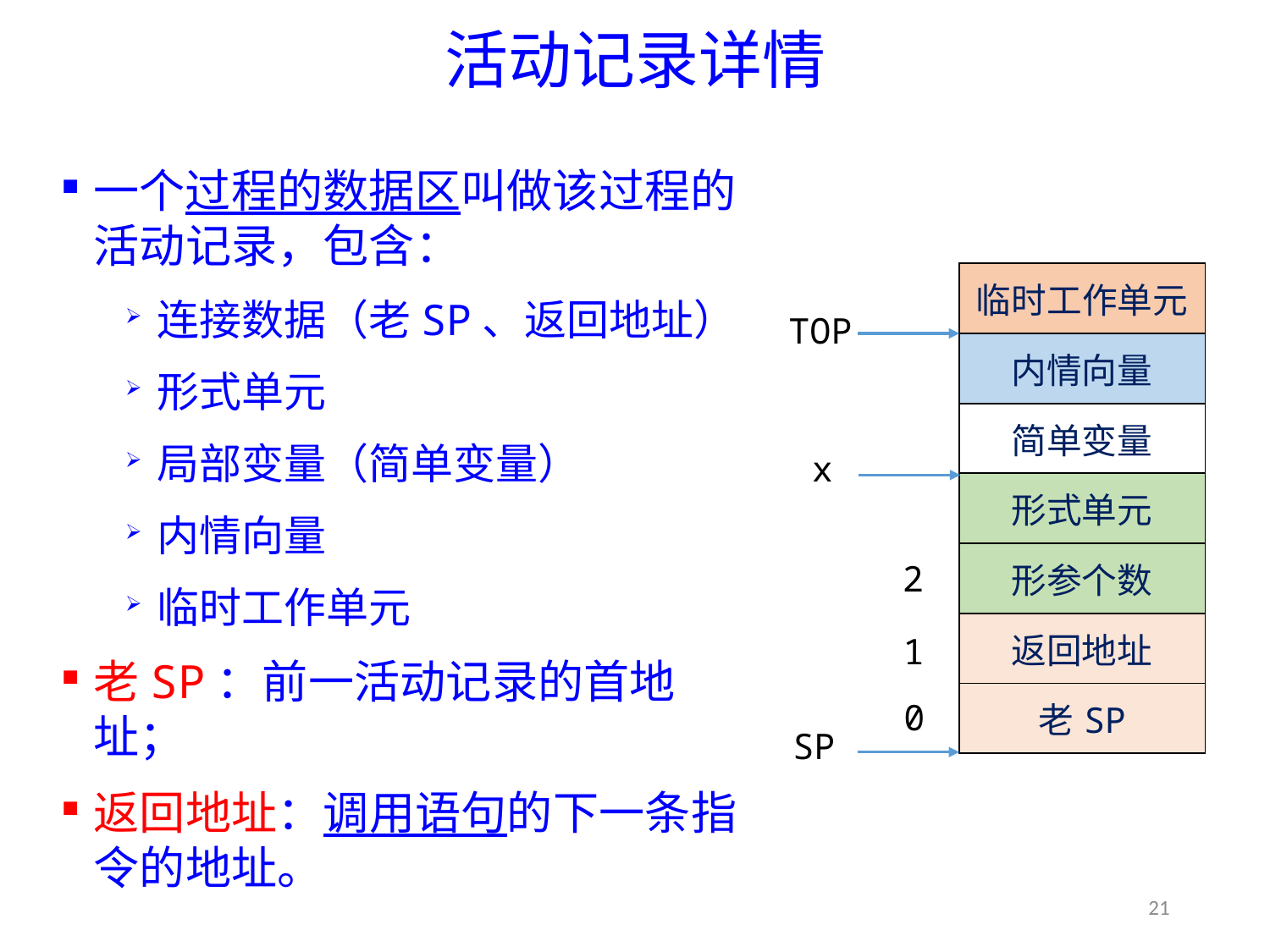

# 活动记录详情
一个过程的数据区叫做该过程的活动记录，包含：
连接数据（老SP、返回地址）
形式单元
局部变量（简单变量）
内情向量
临时工作单元
老SP：前一活动记录的首地址；
返回地址：调用语句的下一条指令的地址。
| 临时工作单元 |
| --- |
| 内情向量 |
| 简单变量 |
| 形式单元 |
| 形参个数 |
| 返回地址 |
| 老SP |
x
2
1
0
TOP
SP
21